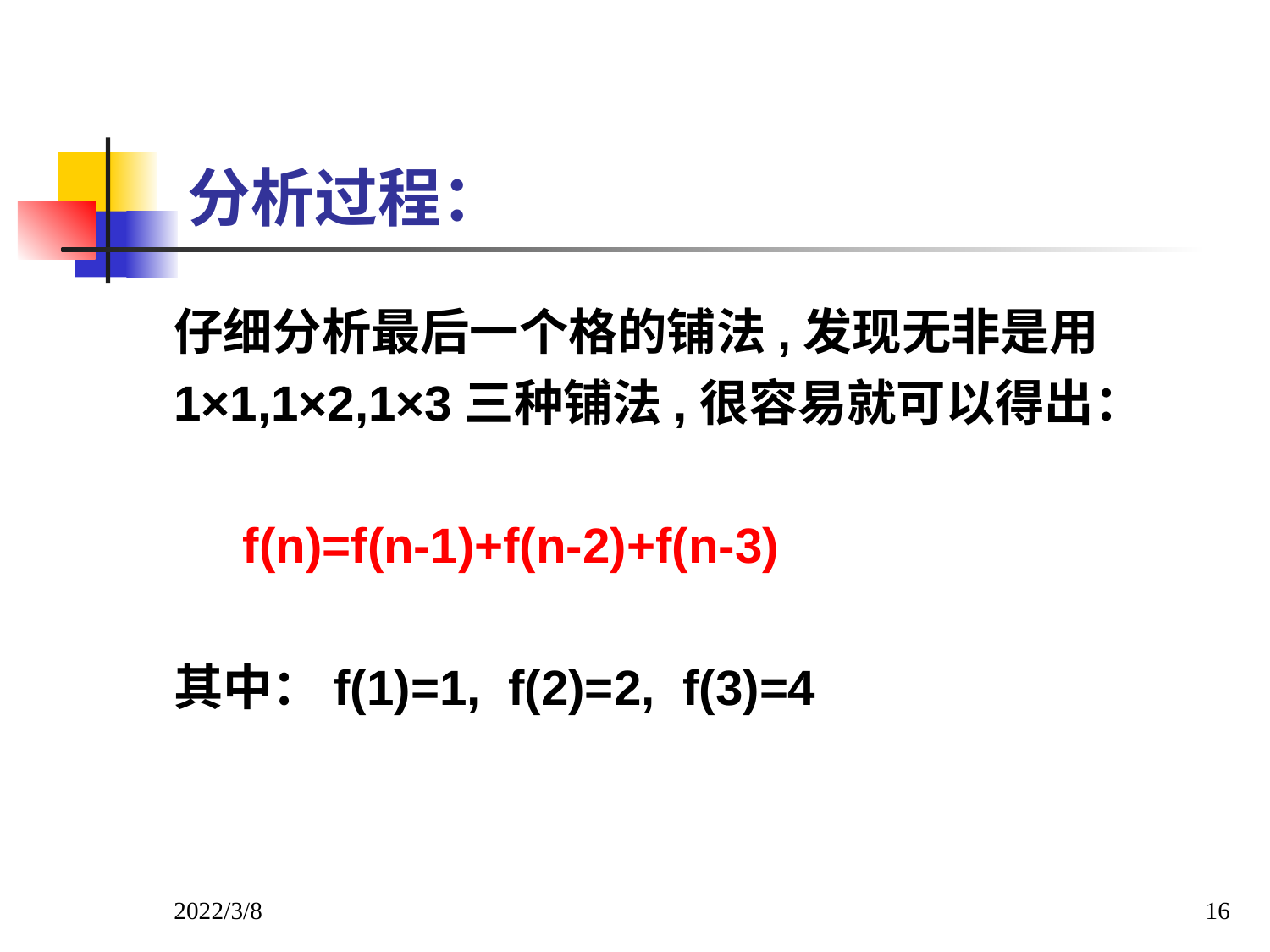

典型例题
分析过程：
仔细分析最后一个格的铺法,发现无非是用1×1,1×2,1×3三种铺法,很容易就可以得出：

     f(n)=f(n-1)+f(n-2)+f(n-3)

其中：f(1)=1,  f(2)=2,  f(3)=4
2022/3/8
16